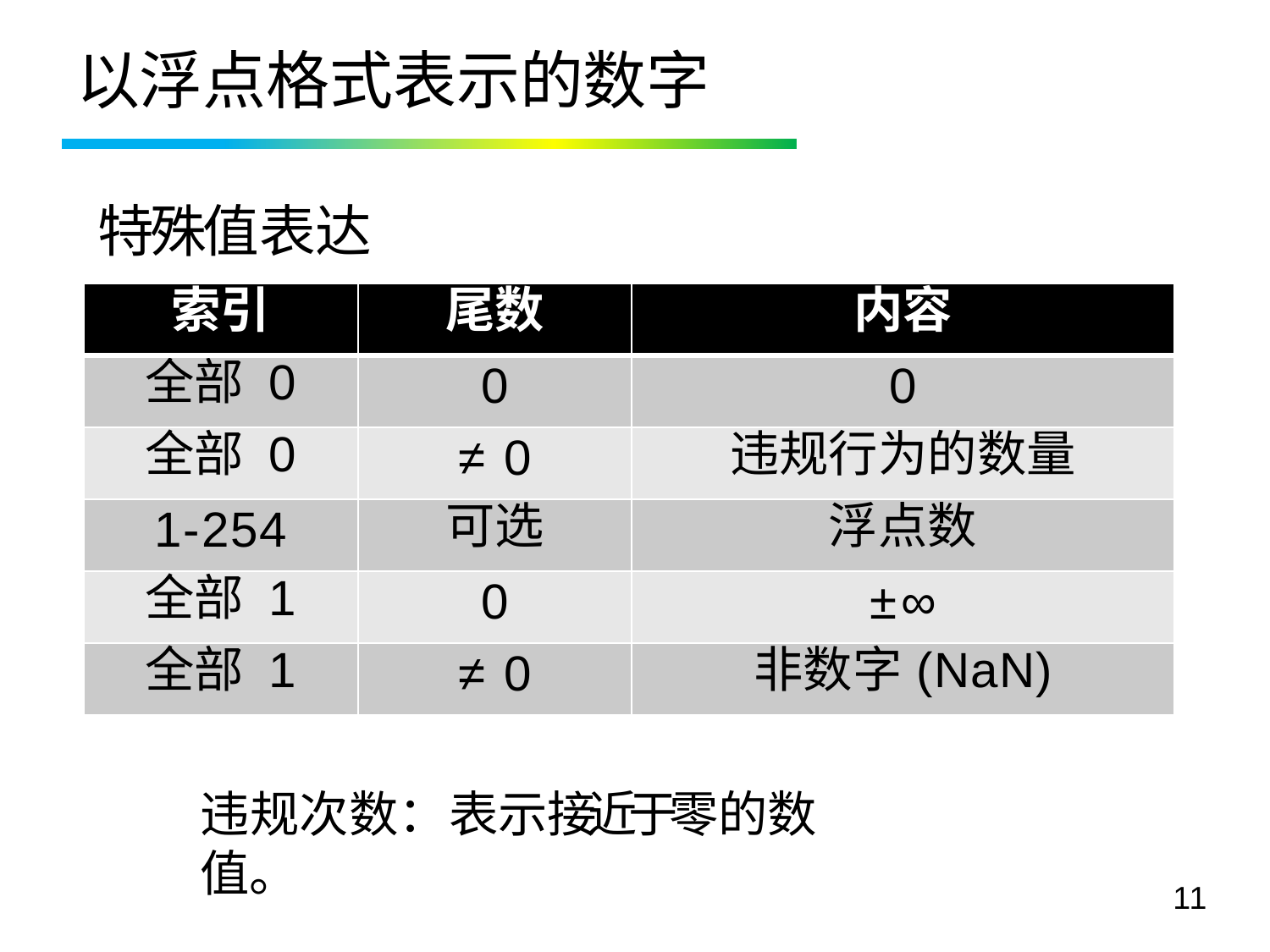

# 以浮点格式表示的数字
特殊值表达
| 索引 | 尾数 | 内容 |
| --- | --- | --- |
| 全部 0 | 0 | 0 |
| 全部 0 | ≠ 0 | 违规行为的数量 |
| 1-254 | 可选 | 浮点数 |
| 全部 1 | 0 | ±∞ |
| 全部 1 | ≠ 0 | 非数字(NaN) |
违规次数：表示接近于零的数值。
11